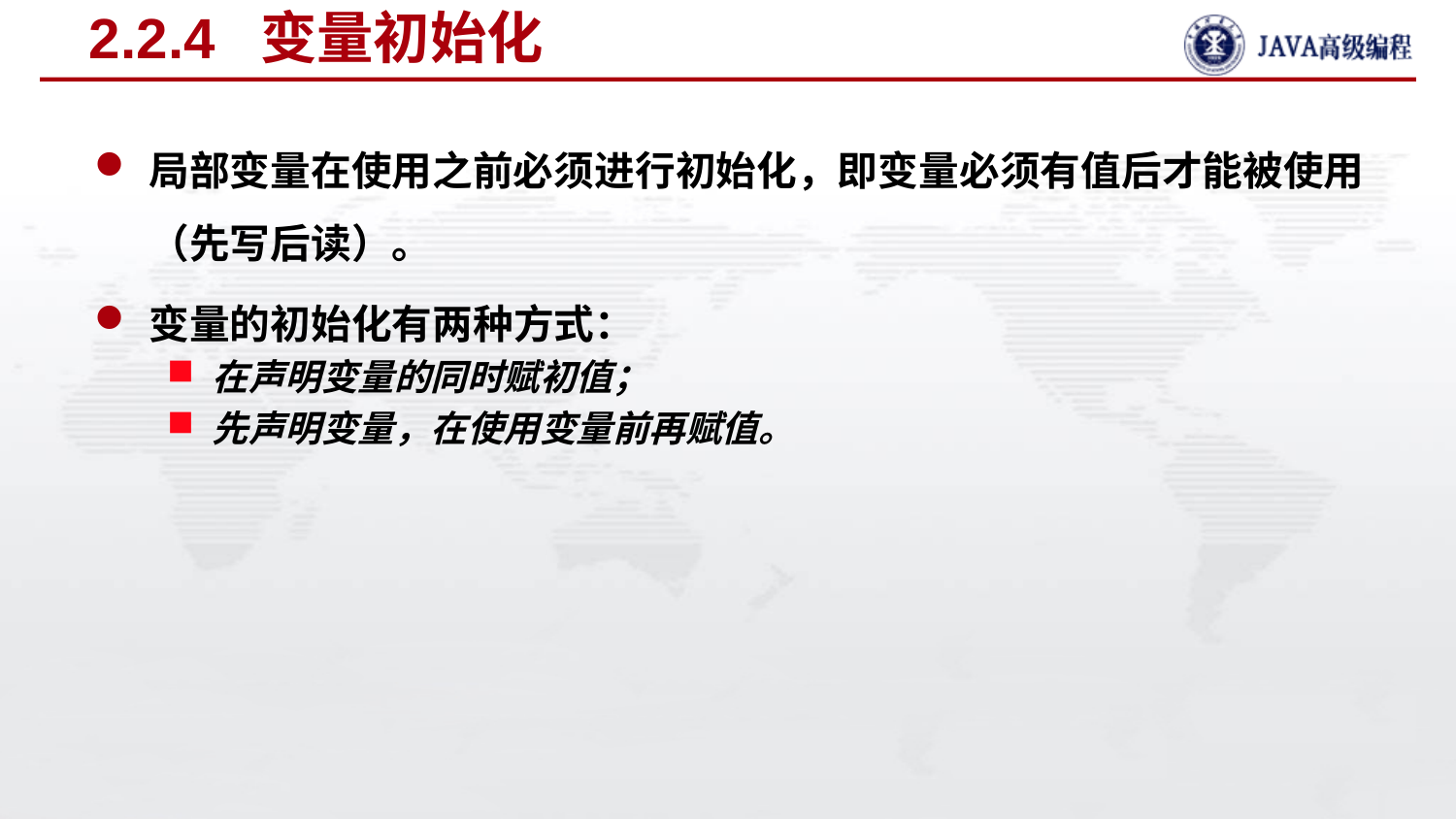

# 2.2.4  变量初始化
局部变量在使用之前必须进行初始化，即变量必须有值后才能被使用（先写后读）。
变量的初始化有两种方式：
在声明变量的同时赋初值；
先声明变量，在使用变量前再赋值。